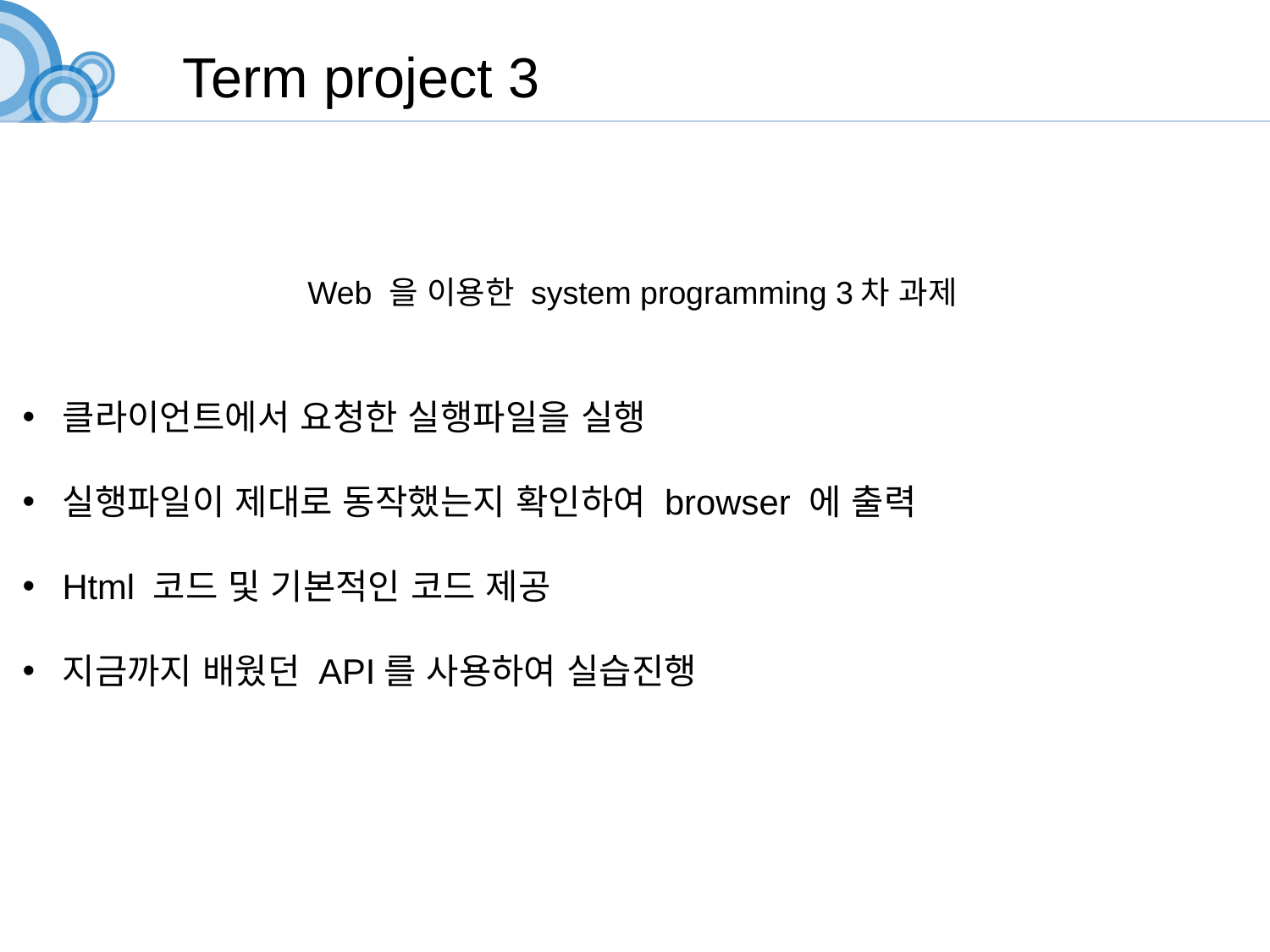

Term project 3
Web 을 이용한 system programming 3차 과제

클라이언트에서 요청한 실행파일을 실행

실행파일이 제대로 동작했는지 확인하여 browser 에 출력

Html 코드 및 기본적인 코드 제공

지금까지 배웠던 API를 사용하여 실습진행